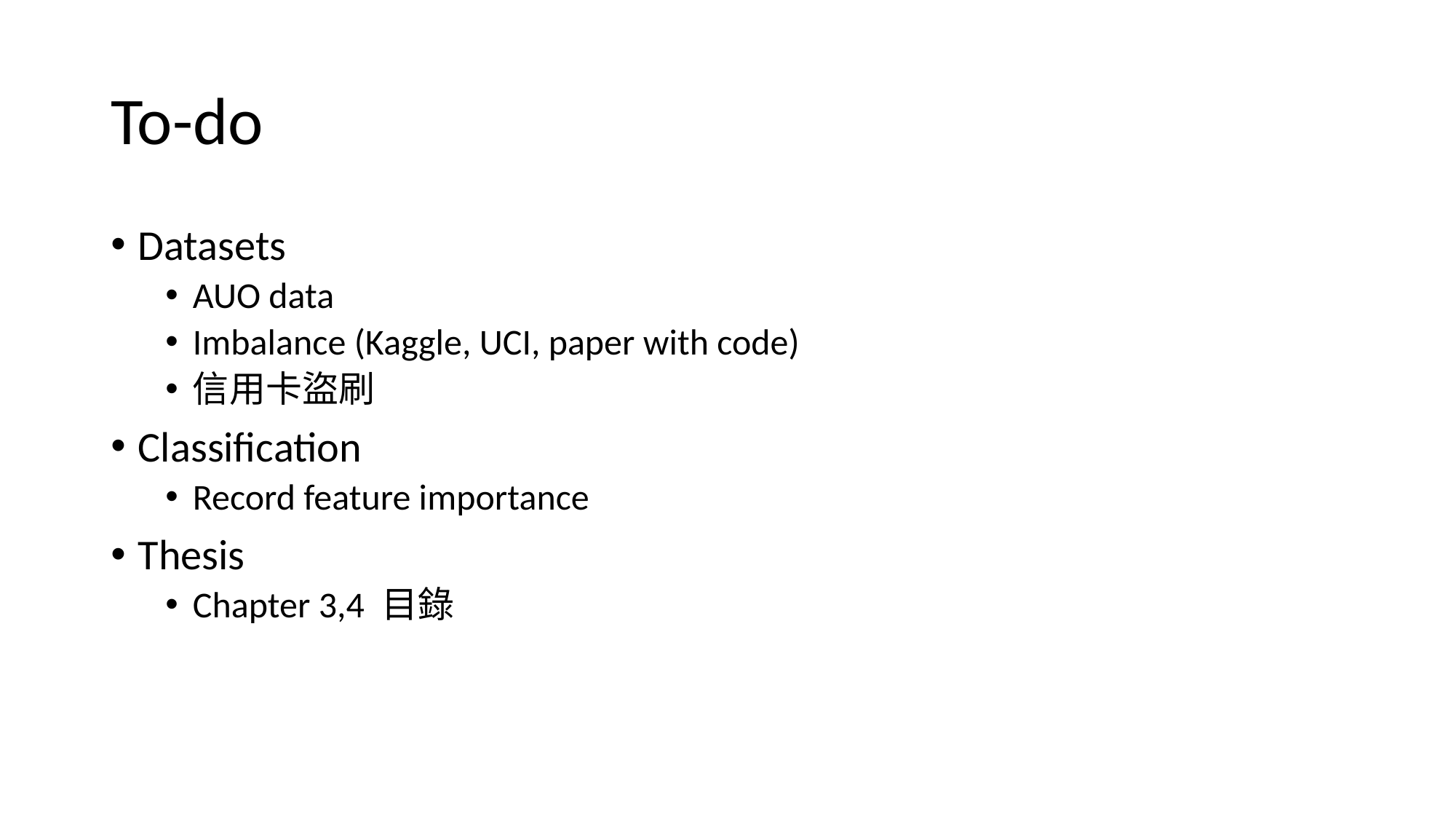

# To-do
Datasets
AUO data
Imbalance (Kaggle, UCI, paper with code)
信用卡盜刷
Classification
Record feature importance
Thesis
Chapter 3,4 目錄